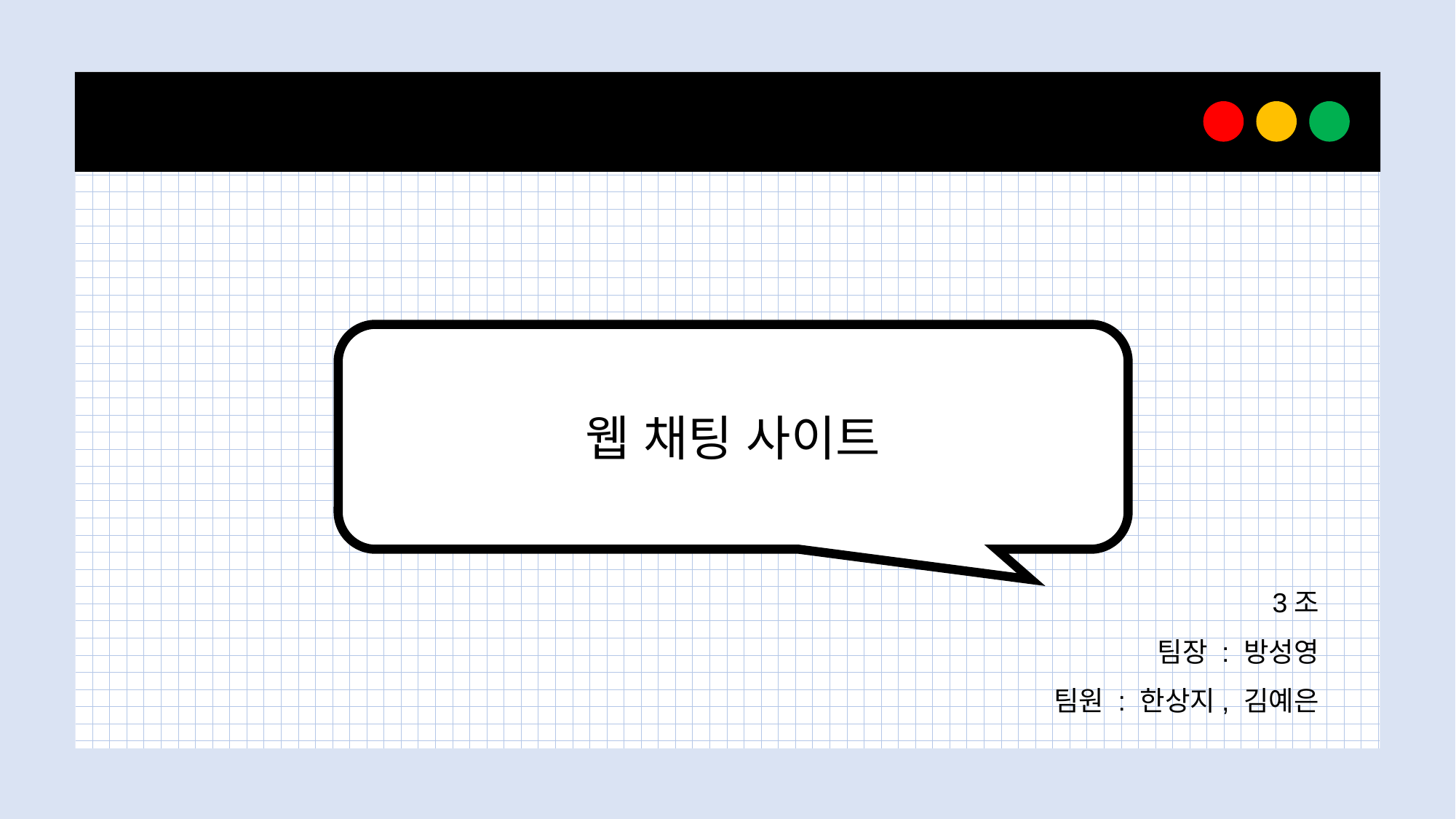

웹 채팅 사이트
3조
팀장 : 방성영
팀원 : 한상지, 김예은